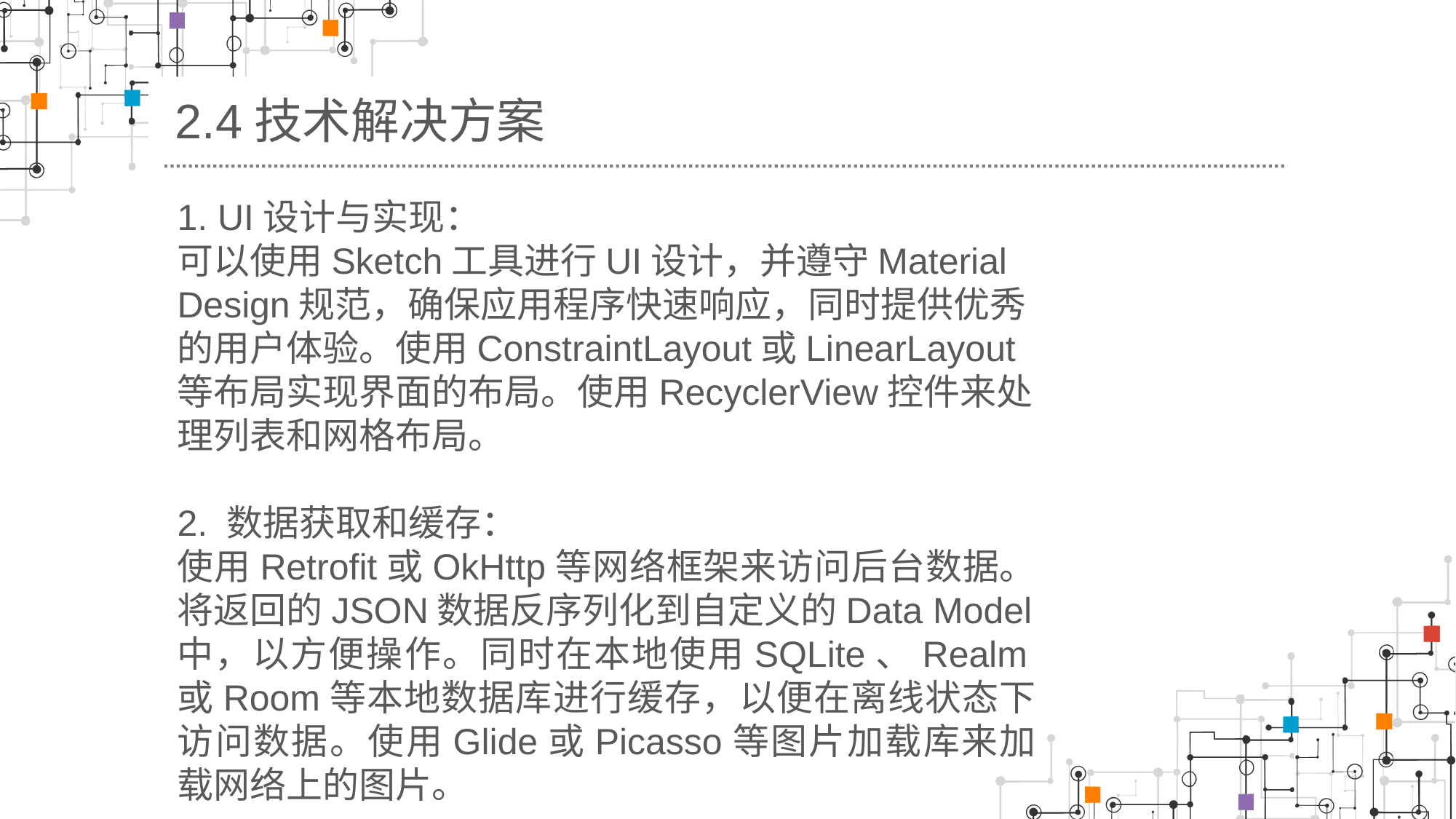

2.4技术解决方案

1. UI设计与实现：
可以使用Sketch工具进行UI设计，并遵守Material Design规范，确保应用程序快速响应，同时提供优秀的用户体验。使用ConstraintLayout或LinearLayout等布局实现界面的布局。使用RecyclerView控件来处理列表和网格布局。

2. 数据获取和缓存：
使用Retrofit或OkHttp等网络框架来访问后台数据。将返回的JSON数据反序列化到自定义的Data Model中，以方便操作。同时在本地使用SQLite、Realm或Room等本地数据库进行缓存，以便在离线状态下访问数据。使用Glide或Picasso等图片加载库来加载网络上的图片。

MORE THEN
YOU WAIT
TODAY